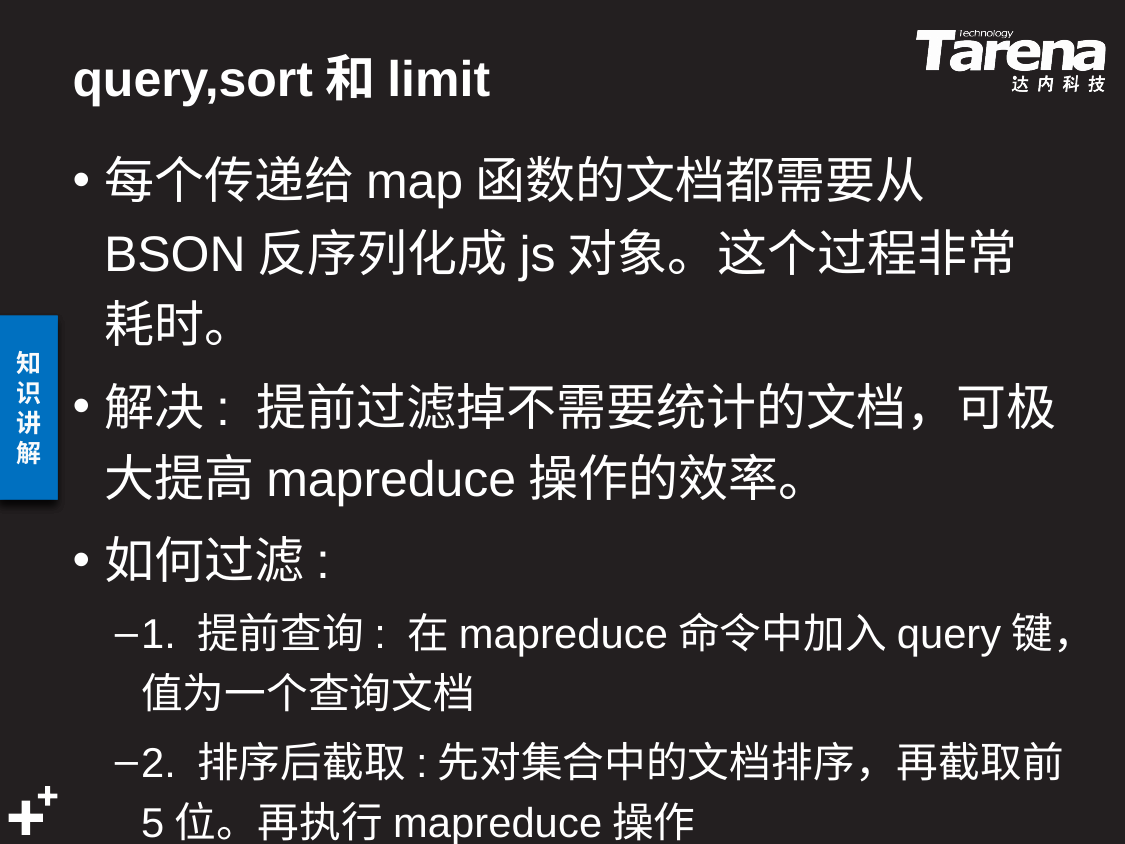

# query,sort和limit
每个传递给map函数的文档都需要从BSON反序列化成js对象。这个过程非常耗时。
解决: 提前过滤掉不需要统计的文档，可极大提高mapreduce操作的效率。
如何过滤:
1. 提前查询: 在mapreduce命令中加入query键，值为一个查询文档
2. 排序后截取:先对集合中的文档排序，再截取前5位。再执行mapreduce操作